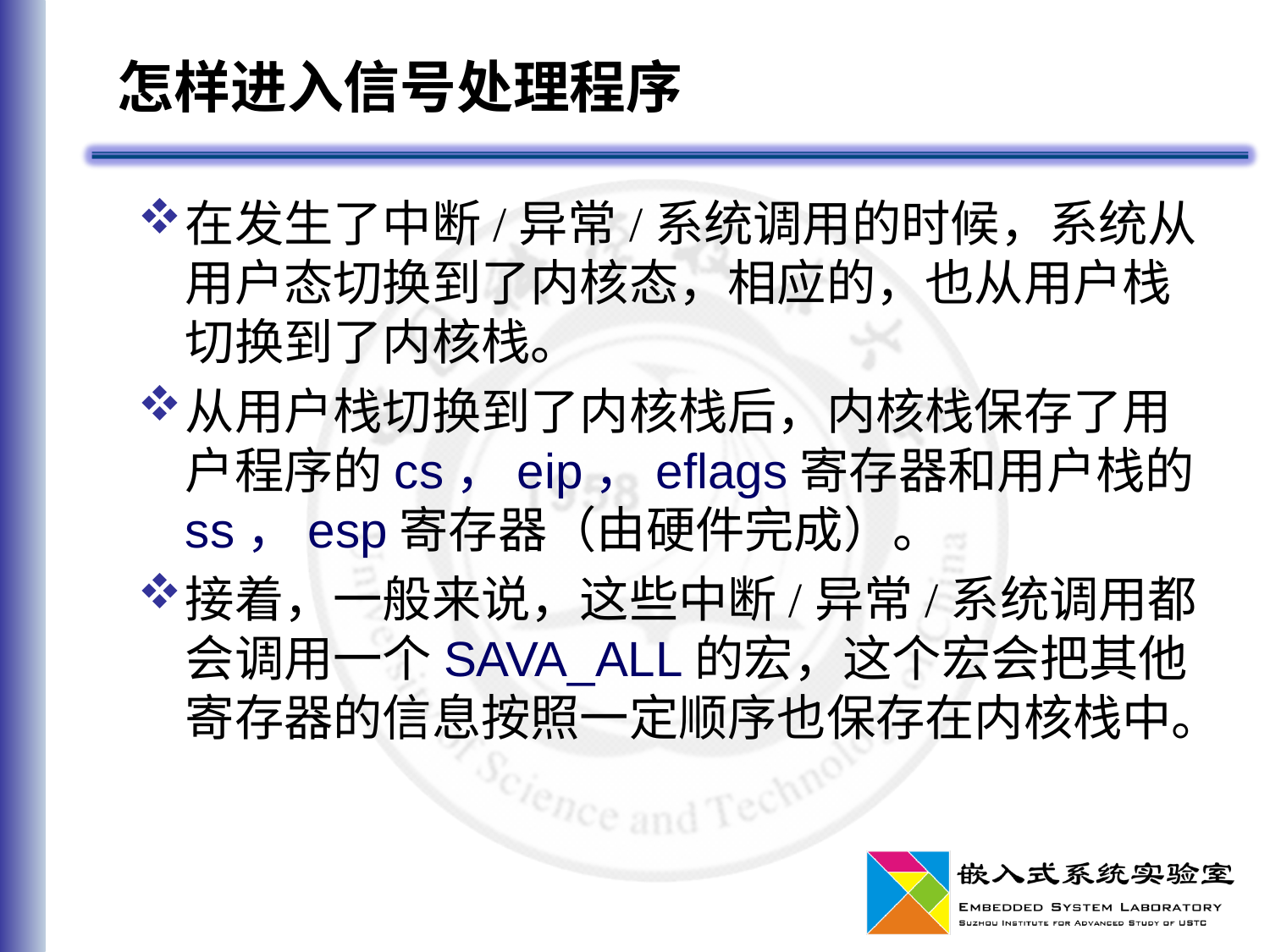

# 怎样进入信号处理程序
在发生了中断/异常/系统调用的时候，系统从用户态切换到了内核态，相应的，也从用户栈切换到了内核栈。
从用户栈切换到了内核栈后，内核栈保存了用户程序的cs，eip，eflags寄存器和用户栈的ss，esp寄存器（由硬件完成）。
接着，一般来说，这些中断/异常/系统调用都会调用一个SAVA_ALL的宏，这个宏会把其他寄存器的信息按照一定顺序也保存在内核栈中。